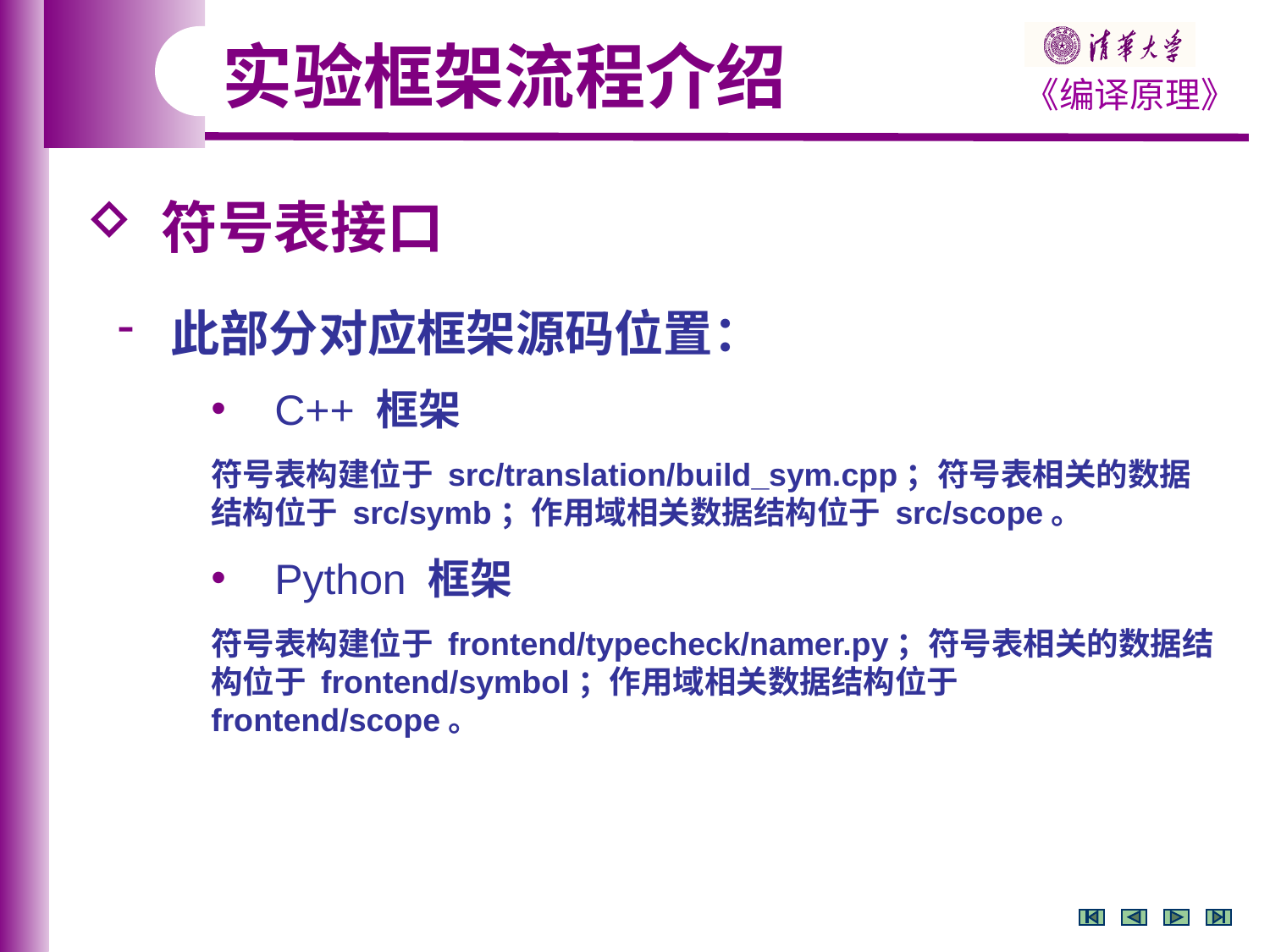

实验框架流程介绍
 符号表接口

 此部分对应框架源码位置：

C++ 框架

符号表构建位于 src/translation/build_sym.cpp；符号表相关的数据结构位于 src/symb；作用域相关数据结构位于 src/scope。

Python 框架

符号表构建位于 frontend/typecheck/namer.py；符号表相关的数据结构位于 frontend/symbol；作用域相关数据结构位于 frontend/scope。